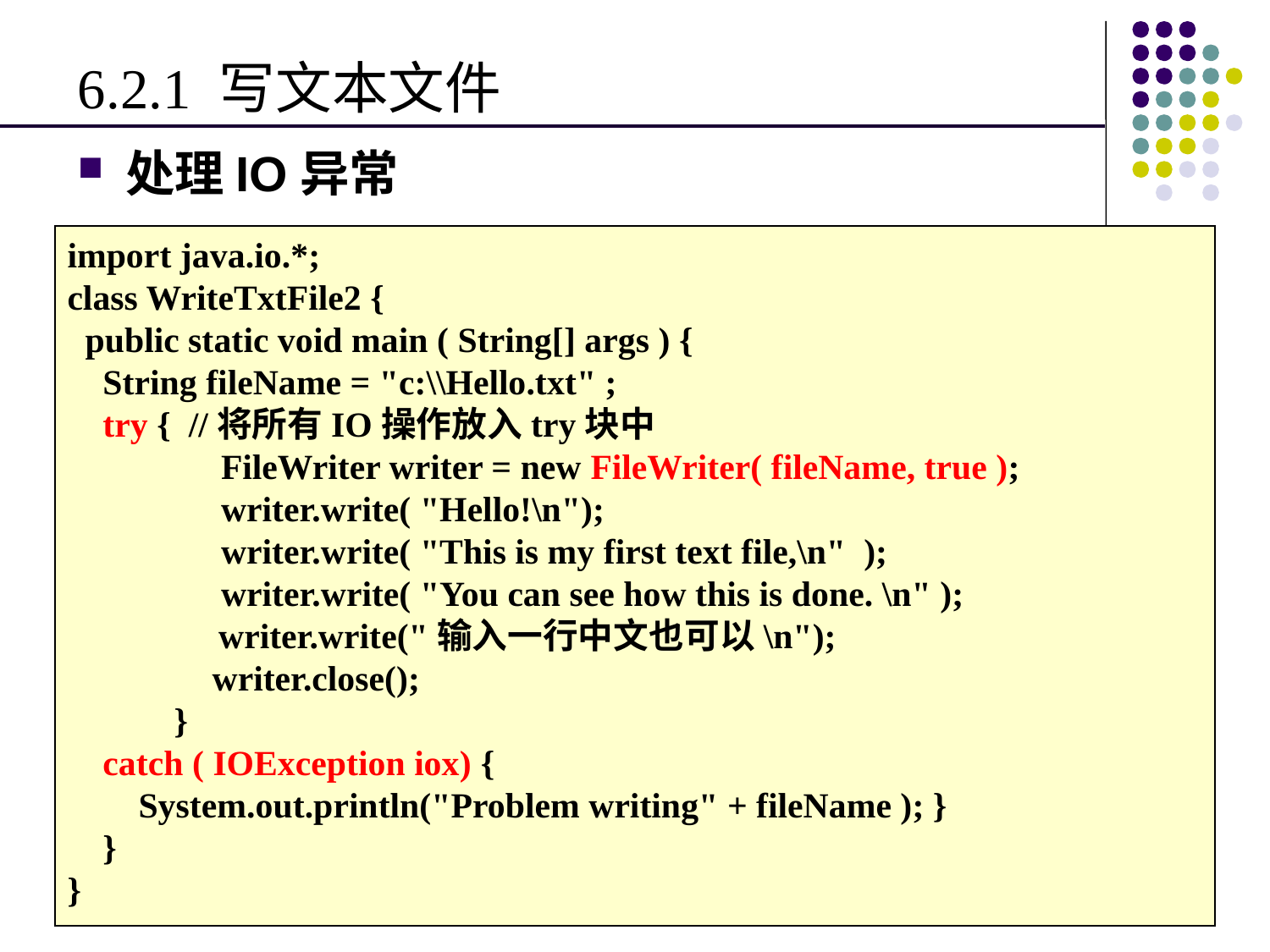

# 6.2.1 写文本文件
处理IO异常

import java.io.*;
class WriteTxtFile2 {
  public static void main ( String[] args ) {
    String fileName = "c:\\Hello.txt" ;
    try {  //将所有IO操作放入try块中
  	   FileWriter writer = new FileWriter( fileName, true );
 	   writer.write( "Hello!\n");
    	   writer.write( "This is my first text file,\n"  );
    	   writer.write( "You can see how this is done. \n" );
                 writer.write("输入一行中文也可以\n");
     	  writer.close();
            }
    catch ( IOException iox) {
        System.out.println("Problem writing" + fileName ); }
    }
}